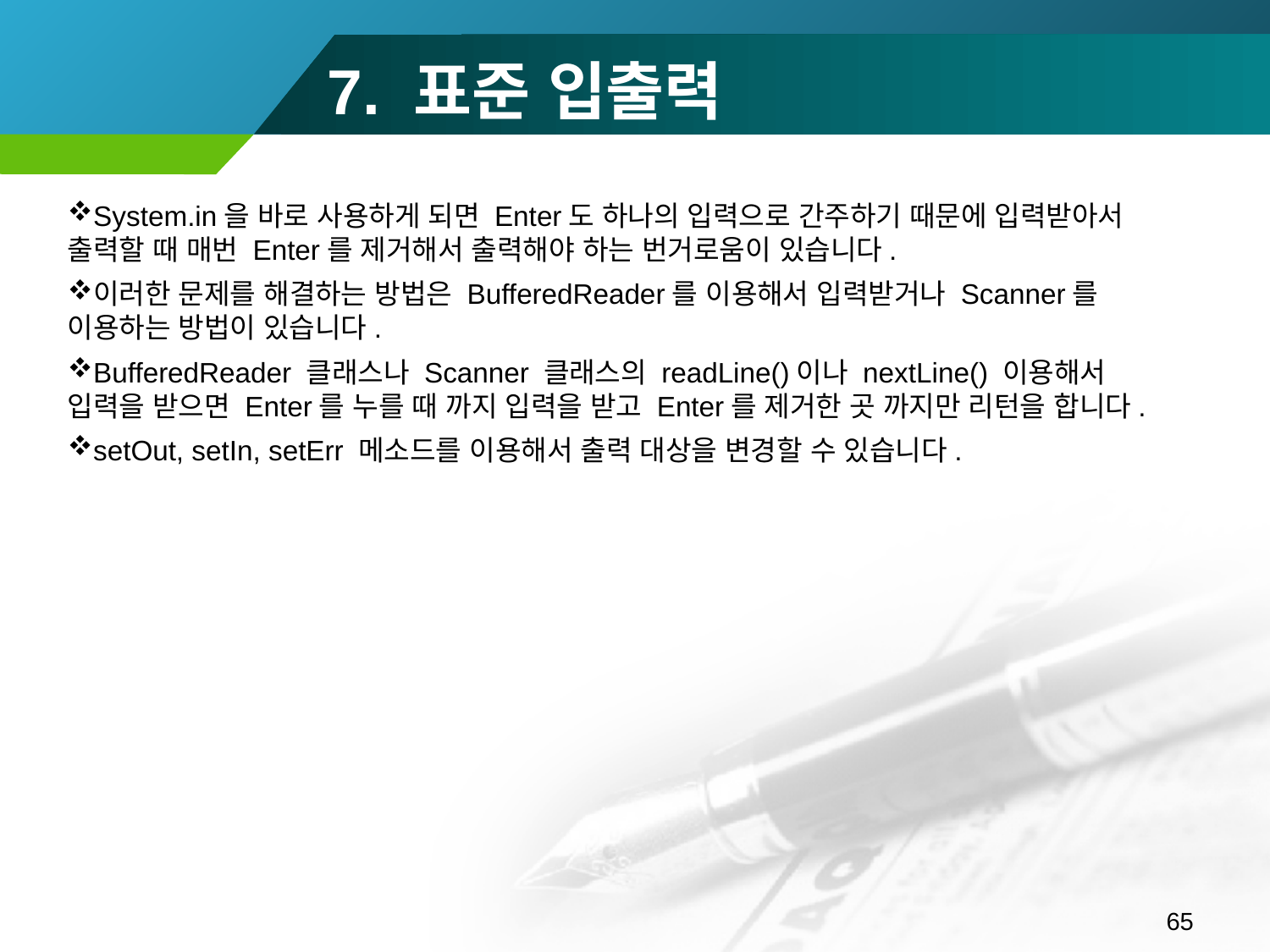

7. 표준 입출력
System.in을 바로 사용하게 되면 Enter도 하나의 입력으로 간주하기 때문에 입력받아서 출력할 때 매번 Enter를 제거해서 출력해야 하는 번거로움이 있습니다.
이러한 문제를 해결하는 방법은 BufferedReader를 이용해서 입력받거나 Scanner를 이용하는 방법이 있습니다.
BufferedReader 클래스나 Scanner 클래스의 readLine()이나 nextLine() 이용해서 입력을 받으면 Enter를 누를 때 까지 입력을 받고 Enter를 제거한 곳 까지만 리턴을 합니다.
setOut, setIn, setErr 메소드를 이용해서 출력 대상을 변경할 수 있습니다.

65